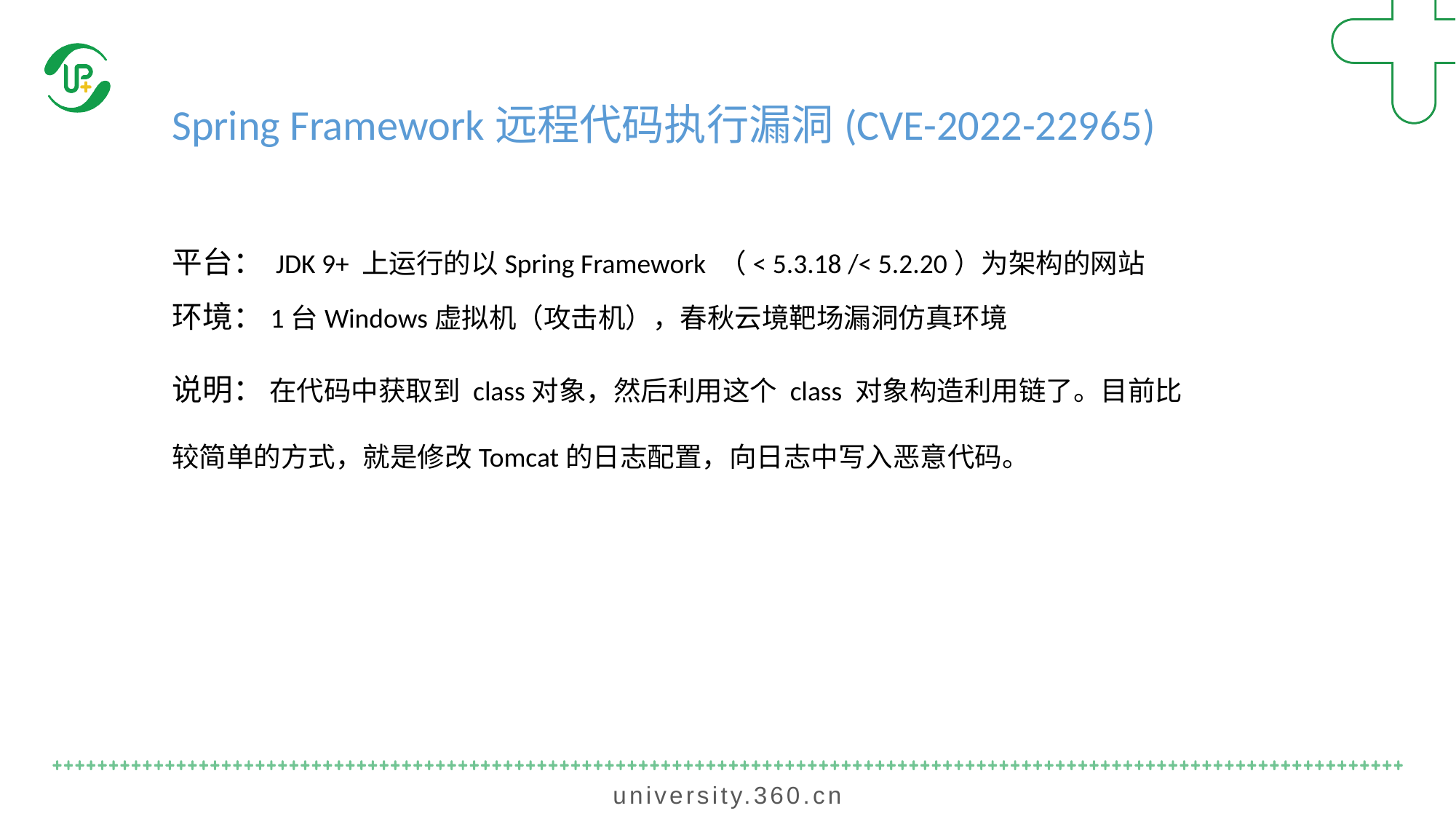

Spring Framework远程代码执行漏洞(CVE-2022-22965)
平台： JDK 9+ 上运行的以Spring Framework （< 5.3.18 /< 5.2.20）为架构的网站
环境：1台Windows虚拟机（攻击机），春秋云境靶场漏洞仿真环境
说明： 在代码中获取到 class对象，然后利⽤这个 class 对象构造利⽤链了。⽬前⽐较简单的⽅式，就是修改Tomcat的⽇志配置，向⽇志中写⼊恶意代码。